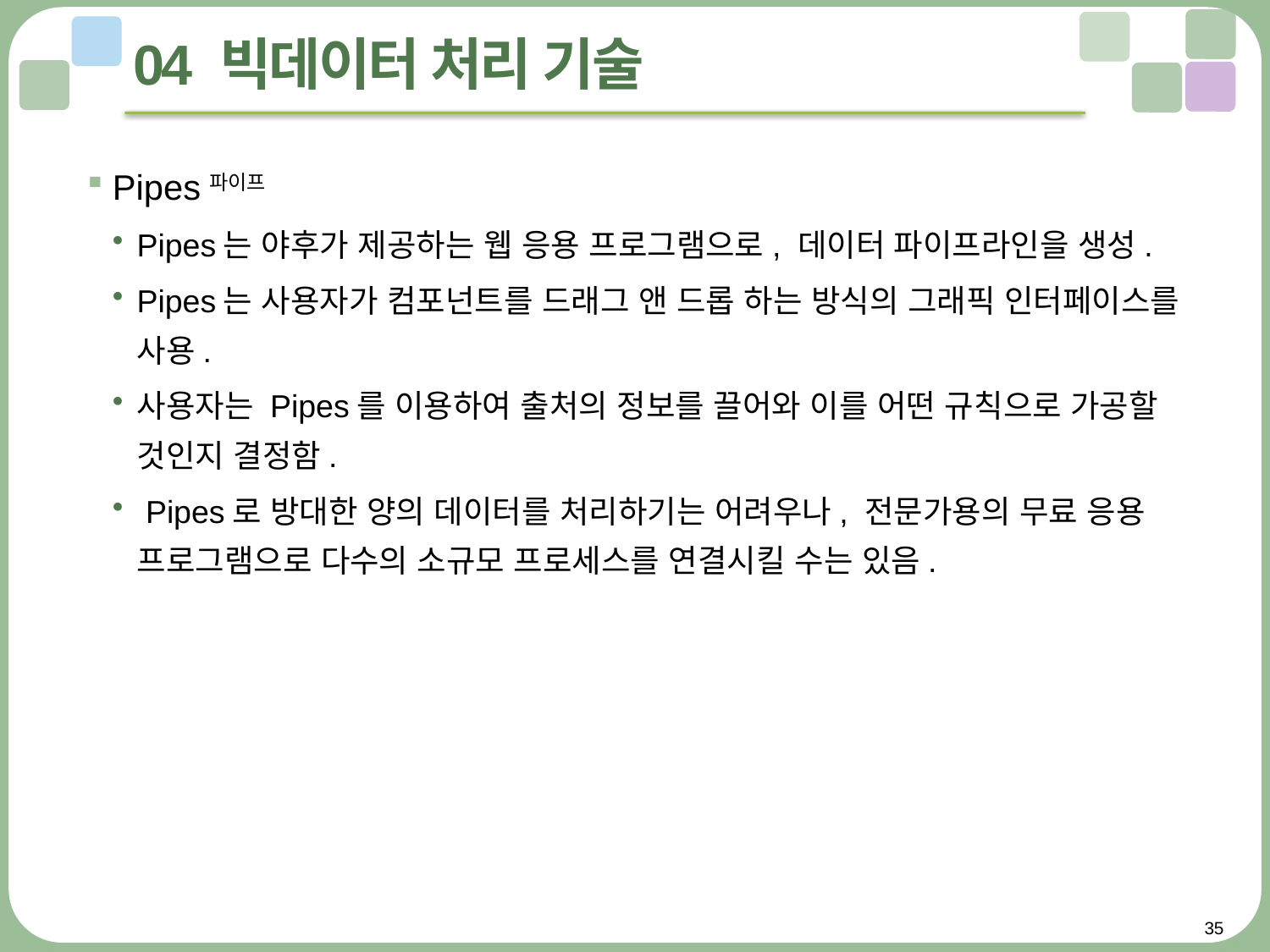

# 04 빅데이터 처리 기술
Pipes파이프
Pipes는 야후가 제공하는 웹 응용 프로그램으로, 데이터 파이프라인을 생성.
Pipes는 사용자가 컴포넌트를 드래그 앤 드롭 하는 방식의 그래픽 인터페이스를 사용.
사용자는 Pipes를 이용하여 출처의 정보를 끌어와 이를 어떤 규칙으로 가공할 것인지 결정함.
 Pipes로 방대한 양의 데이터를 처리하기는 어려우나, 전문가용의 무료 응용 프로그램으로 다수의 소규모 프로세스를 연결시킬 수는 있음.